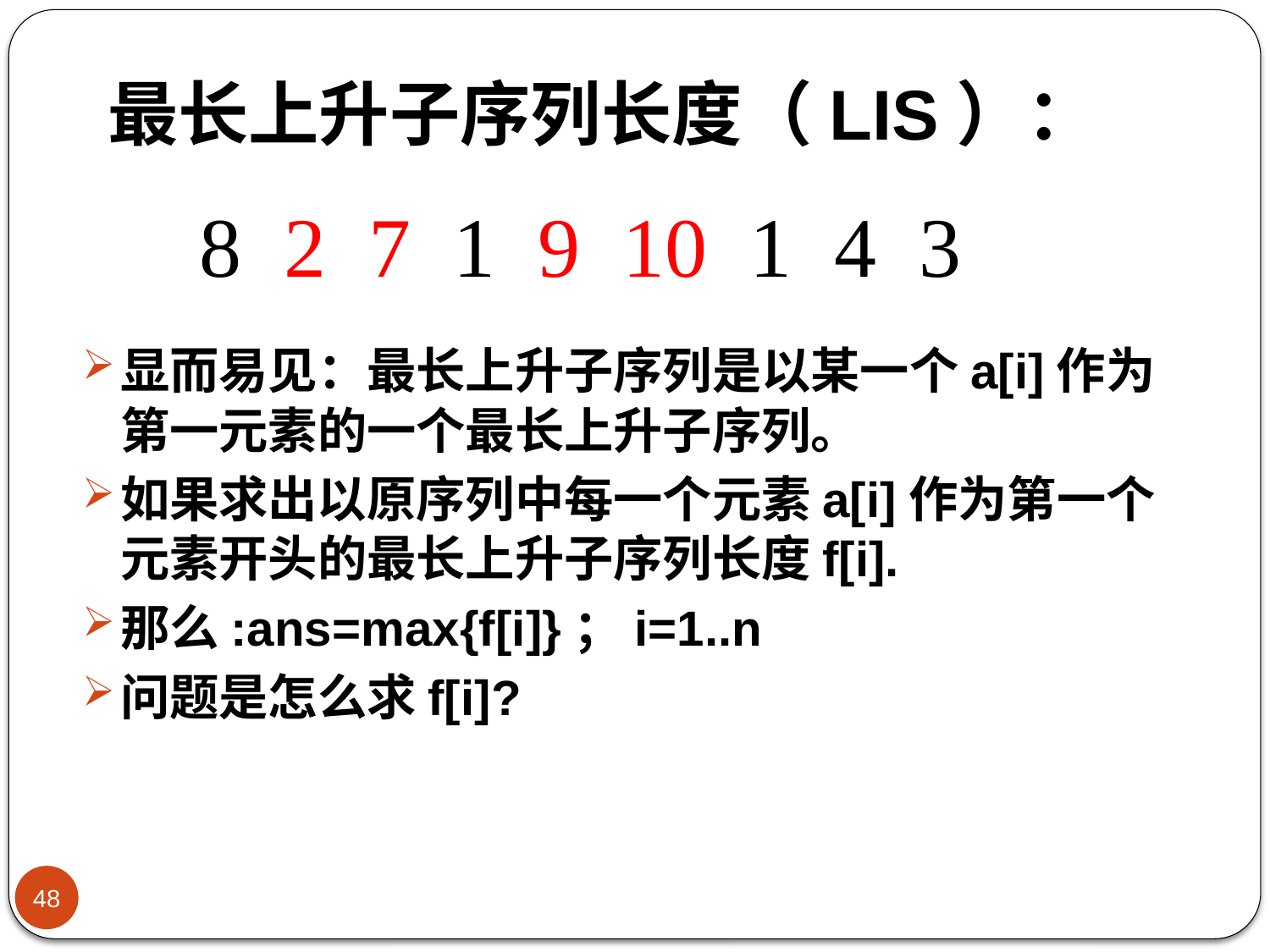

# 最长上升子序列长度（LIS）：
8  2  7  1  9  10  1  4  3
显而易见：最长上升子序列是以某一个a[i]作为第一元素的一个最长上升子序列。
如果求出以原序列中每一个元素a[i]作为第一个元素开头的最长上升子序列长度f[i].
那么:ans=max{f[i]}；i=1..n
问题是怎么求f[i]?

48